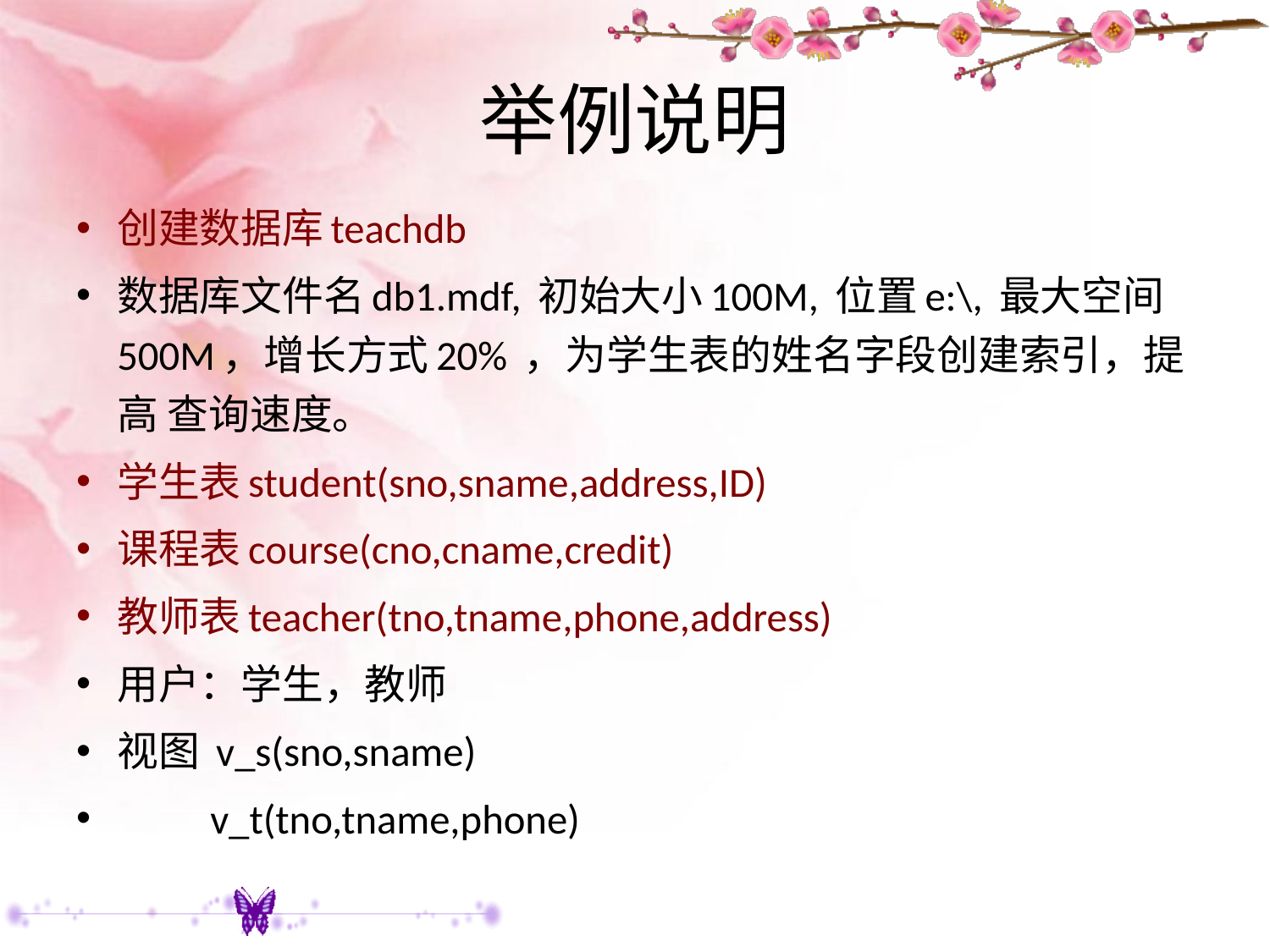

# 举例说明
创建数据库teachdb
数据库文件名db1.mdf, 初始大小100M, 位置e:\, 最大空间500M，增长方式20% ，为学生表的姓名字段创建索引，提高 查询速度。
学生表student(sno,sname,address,ID)
课程表course(cno,cname,credit)
教师表teacher(tno,tname,phone,address)
用户：学生，教师
视图 v_s(sno,sname)
          v_t(tno,tname,phone)